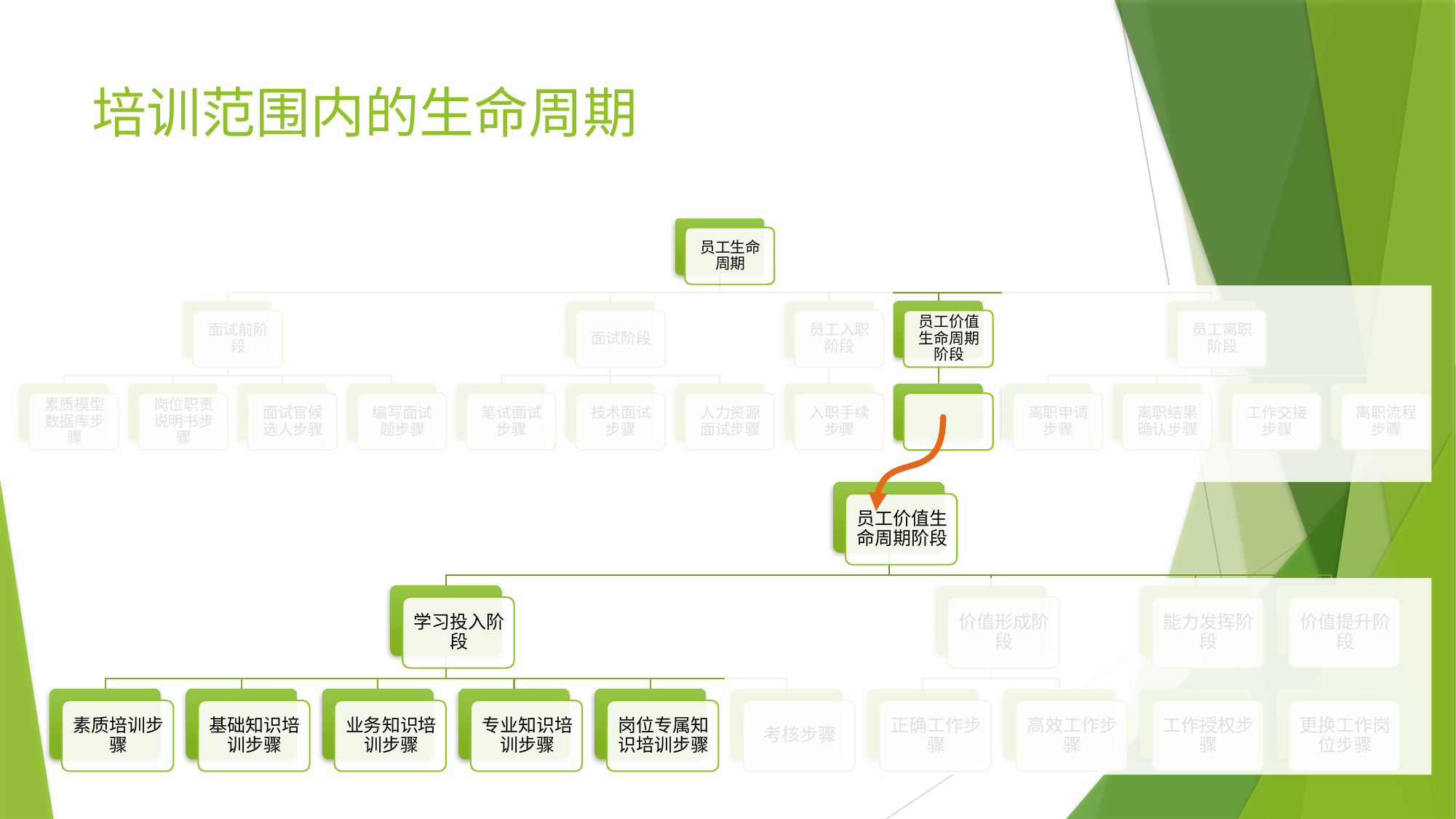

# 培训范围内的生命周期
员工生命周期
面试前阶段
素质模型数据库步骤
岗位职责说明书步骤
面试官候选人步骤
编写面试题步骤
面试阶段
笔试面试步骤
技术面试步骤
人力资源面试步骤
员工入职阶段
入职手续步骤
员工价值生命周期阶段

员工离职阶段
离职申请步骤
离职结果确认步骤
工作交接步骤
离职流程步骤

员工价值生命周期阶段
学习投入阶段
素质培训步骤
基础知识培训步骤
业务知识培训步骤
专业知识培训步骤
岗位专属知识培训步骤
考核步骤
价值形成阶段
正确工作步骤
高效工作步骤
能力发挥阶段
工作授权步骤
价值提升阶段
更换工作岗位步骤